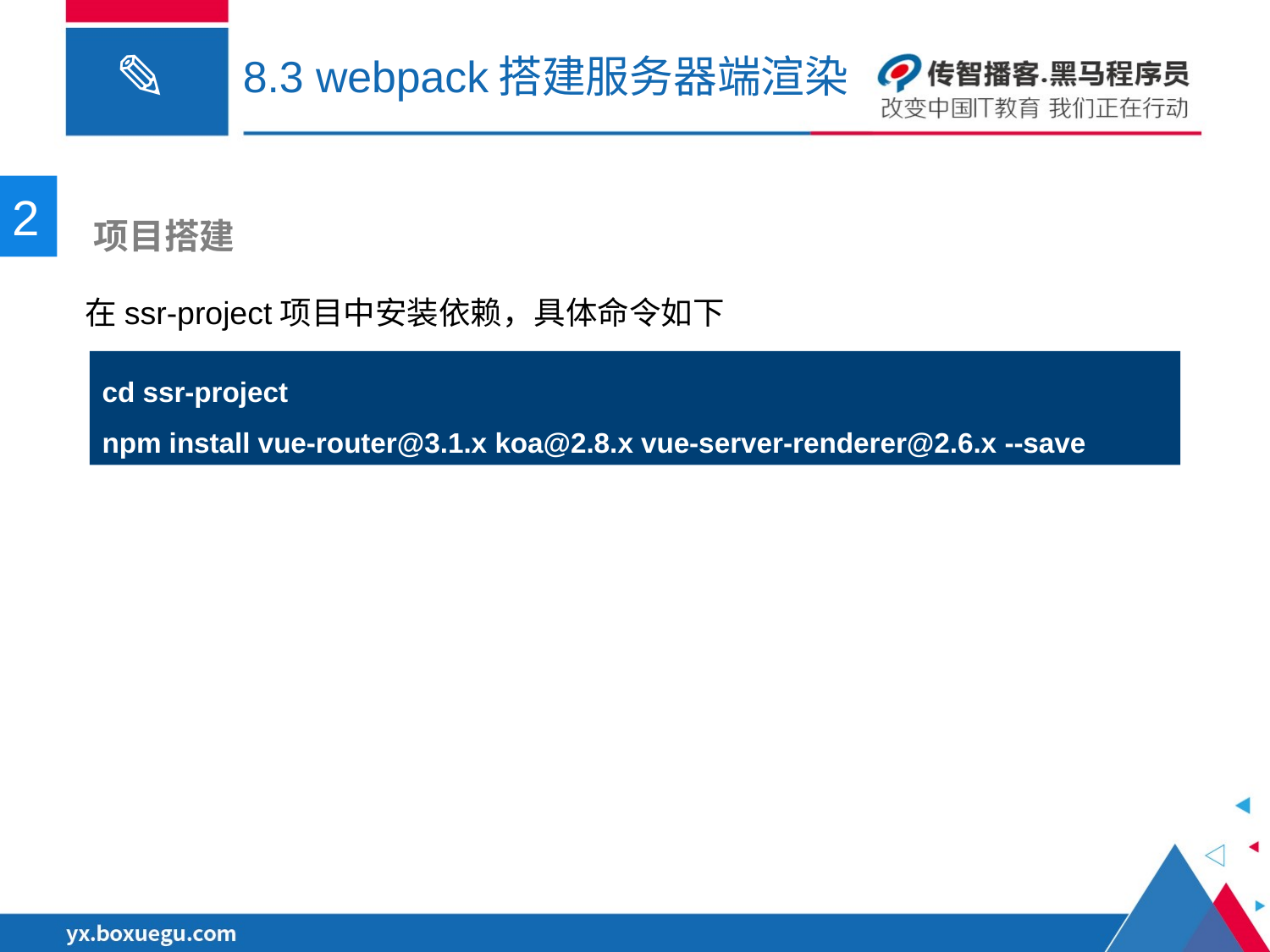

# 8.3 webpack搭建服务器端渲染

2
  项目搭建
在ssr-project项目中安装依赖，具体命令如下
cd ssr-project
npm install vue-router@3.1.x koa@2.8.x vue-server-renderer@2.6.x --save